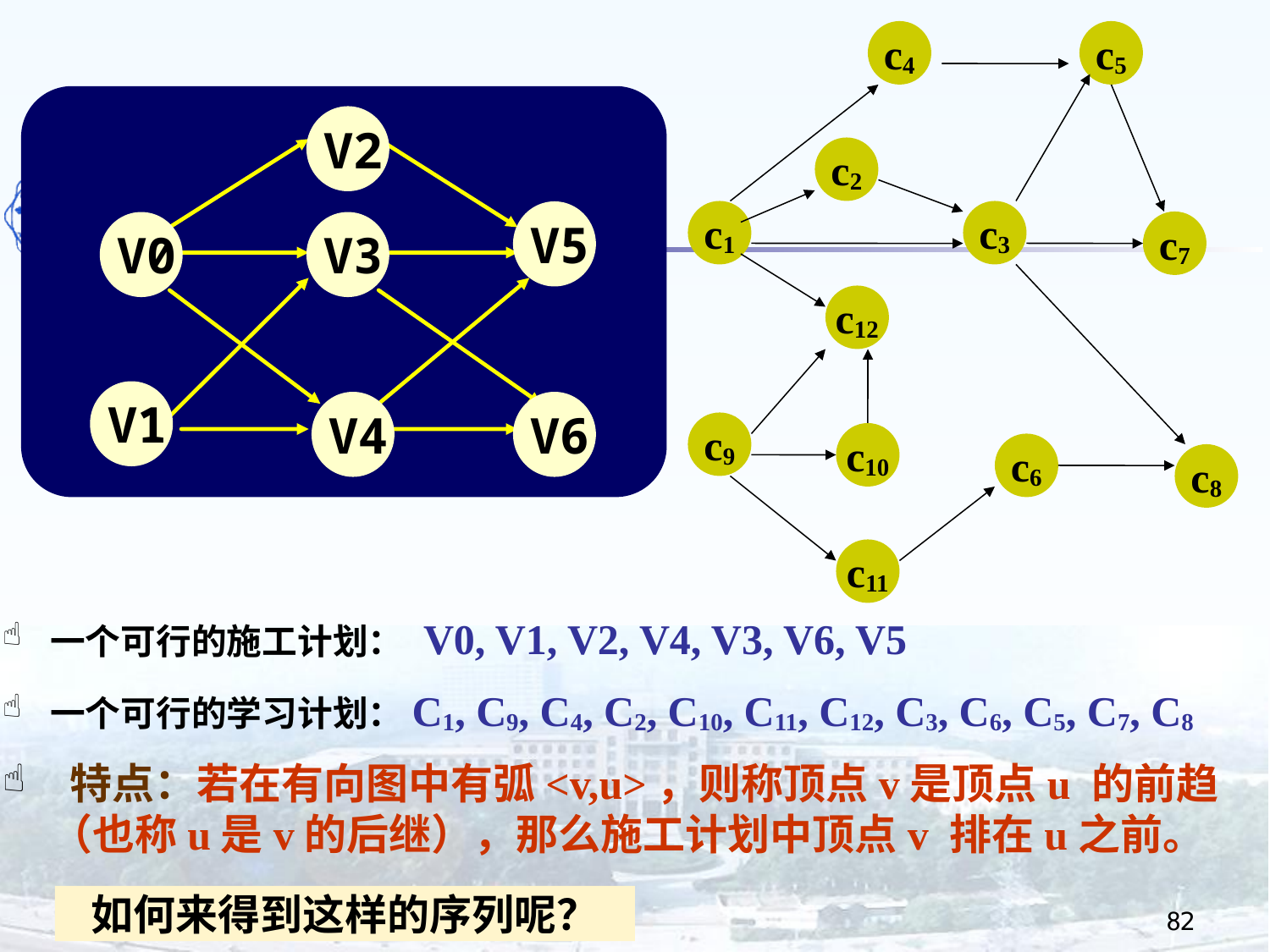

c4
c5

c2

c1
c3
c7

c12

c9
c10
c6
c8

c11

 V2

 V5

 V0

 V3

 V1

 V4

 V6

一个可行的施工计划： V0, V1, V2, V4, V3, V6, V5
一个可行的学习计划：C1, C9, C4, C2, C10, C11, C12, C3, C6, C5, C7, C8
 特点：若在有向图中有弧<v,u>，则称顶点v是顶点u 的前趋（也称u是v的后继），那么施工计划中顶点v 排在u之前。
82
如何来得到这样的序列呢？